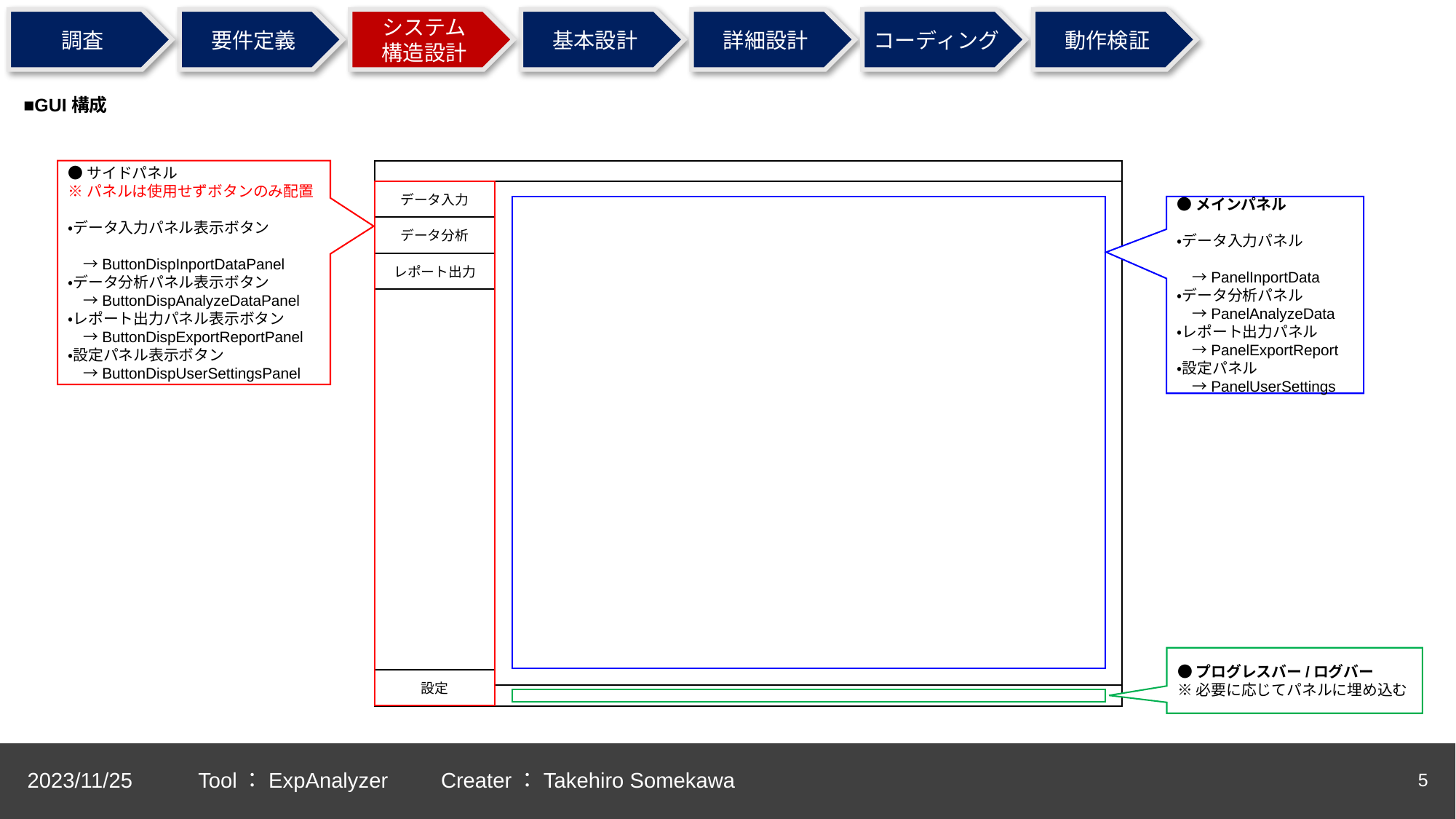

調査
要件定義
システム
構造設計
基本設計
詳細設計
コーディング
動作検証
■GUI構成

●サイドパネル
※パネルは使用せずボタンのみ配置

・データ入力パネル表示ボタン
　→ButtonDispInportDataPanel
・データ分析パネル表示ボタン
　→ButtonDispAnalyzeDataPanel
・レポート出力パネル表示ボタン
　→ButtonDispExportReportPanel
・設定パネル表示ボタン
　→ButtonDispUserSettingsPanel

データ入力

●メインパネル

・データ入力パネル
　→PanelInportData
・データ分析パネル
　→PanelAnalyzeData
・レポート出力パネル
　→PanelExportReport
・設定パネル
　→PanelUserSettings
データ分析
レポート出力
●プログレスバー/ログバー
※必要に応じてパネルに埋め込む
設定

Tool：ExpAnalyzer　　Creater：Takehiro Somekawa
5
2023/11/25